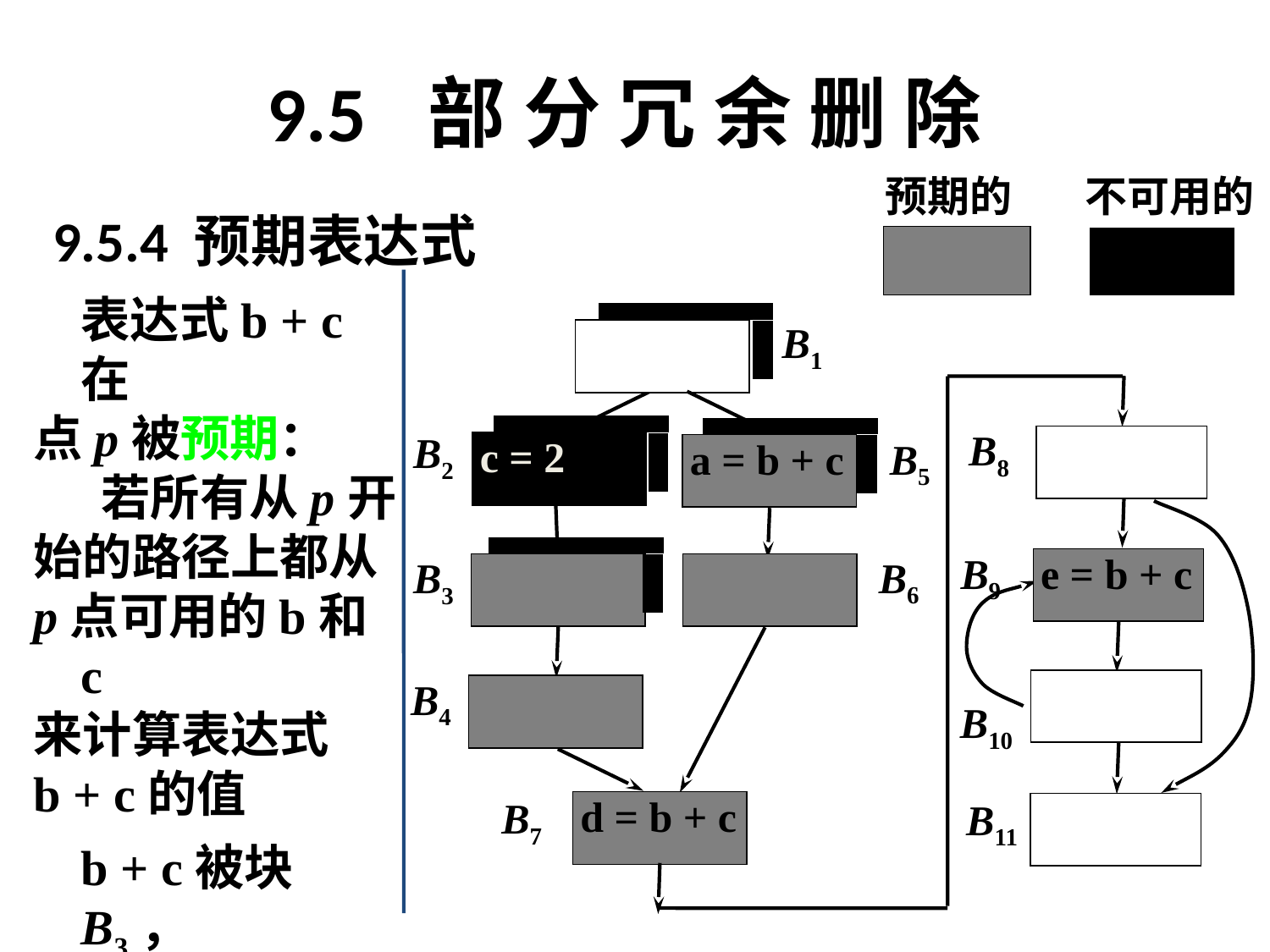

# 9.5  部 分 冗 余 删 除
预期的

不可用的

B1

 B2
B5

c = 2
a = b + c

B6
 B3

 B4

B7
d = b + c

B8

B9
e = b + c

B10

B11

9.5.4 预期表达式

	表达式b + c在
点p被预期：
     若所有从p开
始的路径上都从
p点可用的b和c
来计算表达式
b + c的值
	b + c被块B3，
B4, B5, B6, B7和
B9(的入口)预期